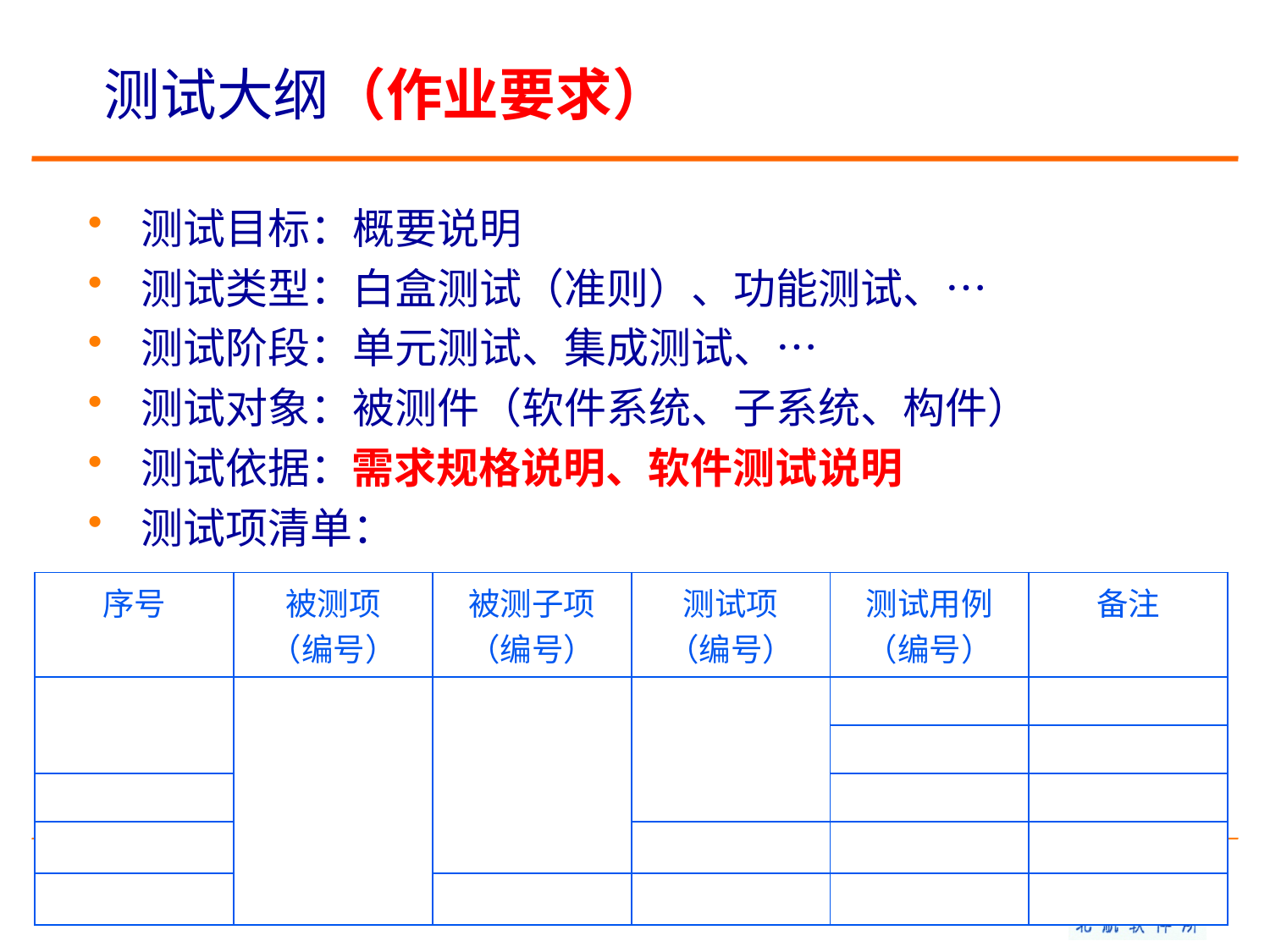

# 测试大纲（作业要求）
测试目标：概要说明
测试类型：白盒测试（准则）、功能测试、…
测试阶段：单元测试、集成测试、…
测试对象：被测件（软件系统、子系统、构件）
测试依据：需求规格说明、软件测试说明
测试项清单：

| 序号 | 被测项 （编号） | 被测子项 （编号） | 测试项 （编号） | 测试用例 （编号） | 备注 |
| --- | --- | --- | --- | --- | --- |
|  |  |  |  |  |  |
|  |  |  |  |  |  |
|  |  |  |  |  |  |
|  |  |  |  |  |  |
|  |  |  |  |  |  |
|  |  |  |  |  |  |